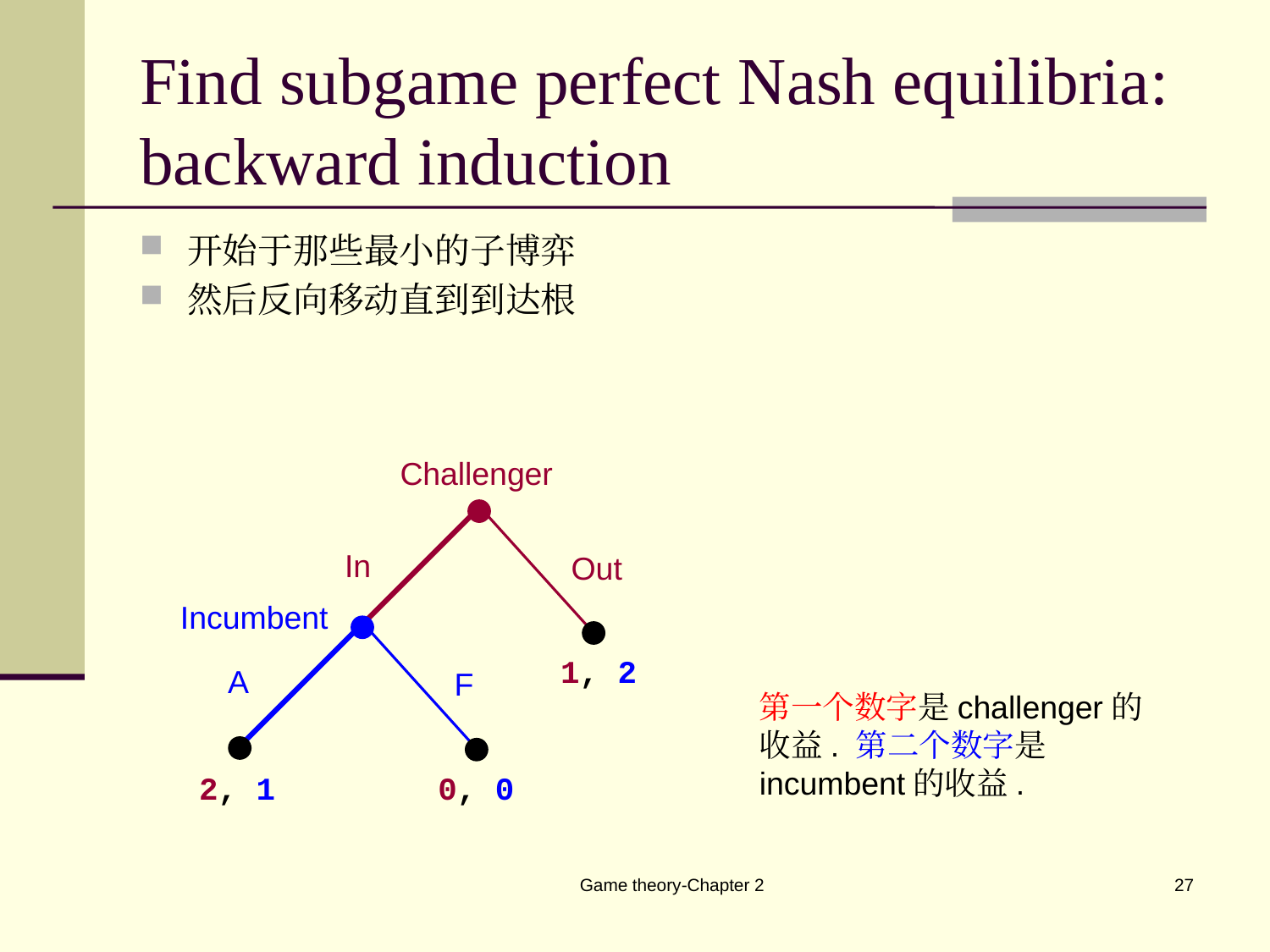

# Find subgame perfect Nash equilibria: backward induction
开始于那些最小的子博弈
然后反向移动直到到达根
Challenger

In
Out
Incumbent

1, 2
A
F
第一个数字是challenger的收益. 第二个数字是incumbent的收益.

2, 1
0, 0
Game theory-Chapter 2
27